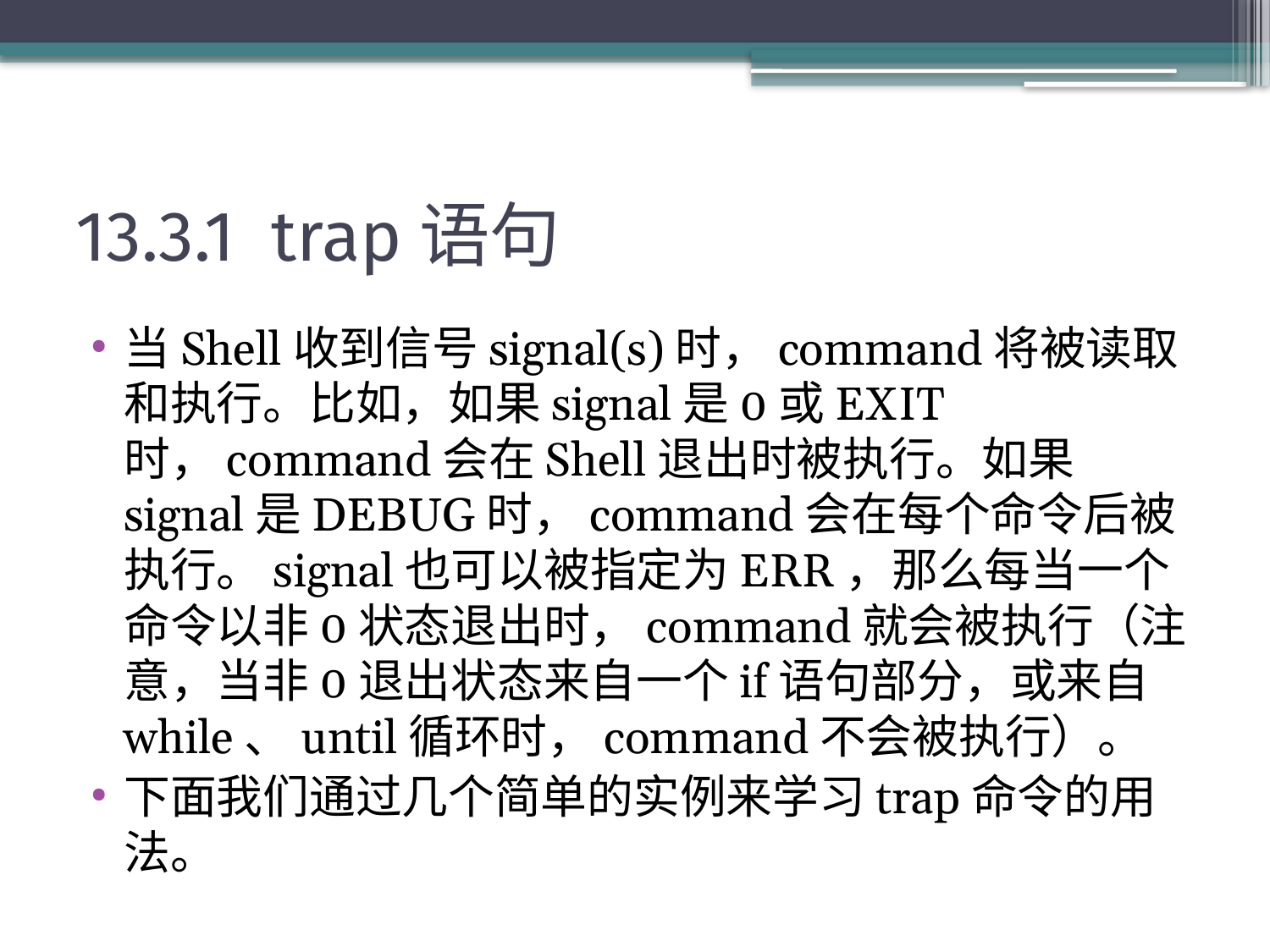

# 13.3.1  trap语句
当Shell收到信号signal(s)时，command将被读取和执行。比如，如果signal是0或EXIT时，command会在Shell退出时被执行。如果signal是DEBUG时，command会在每个命令后被执行。signal也可以被指定为ERR，那么每当一个命令以非0状态退出时，command就会被执行（注意，当非0退出状态来自一个if语句部分，或来自while、until循环时，command不会被执行）。
下面我们通过几个简单的实例来学习trap命令的用法。